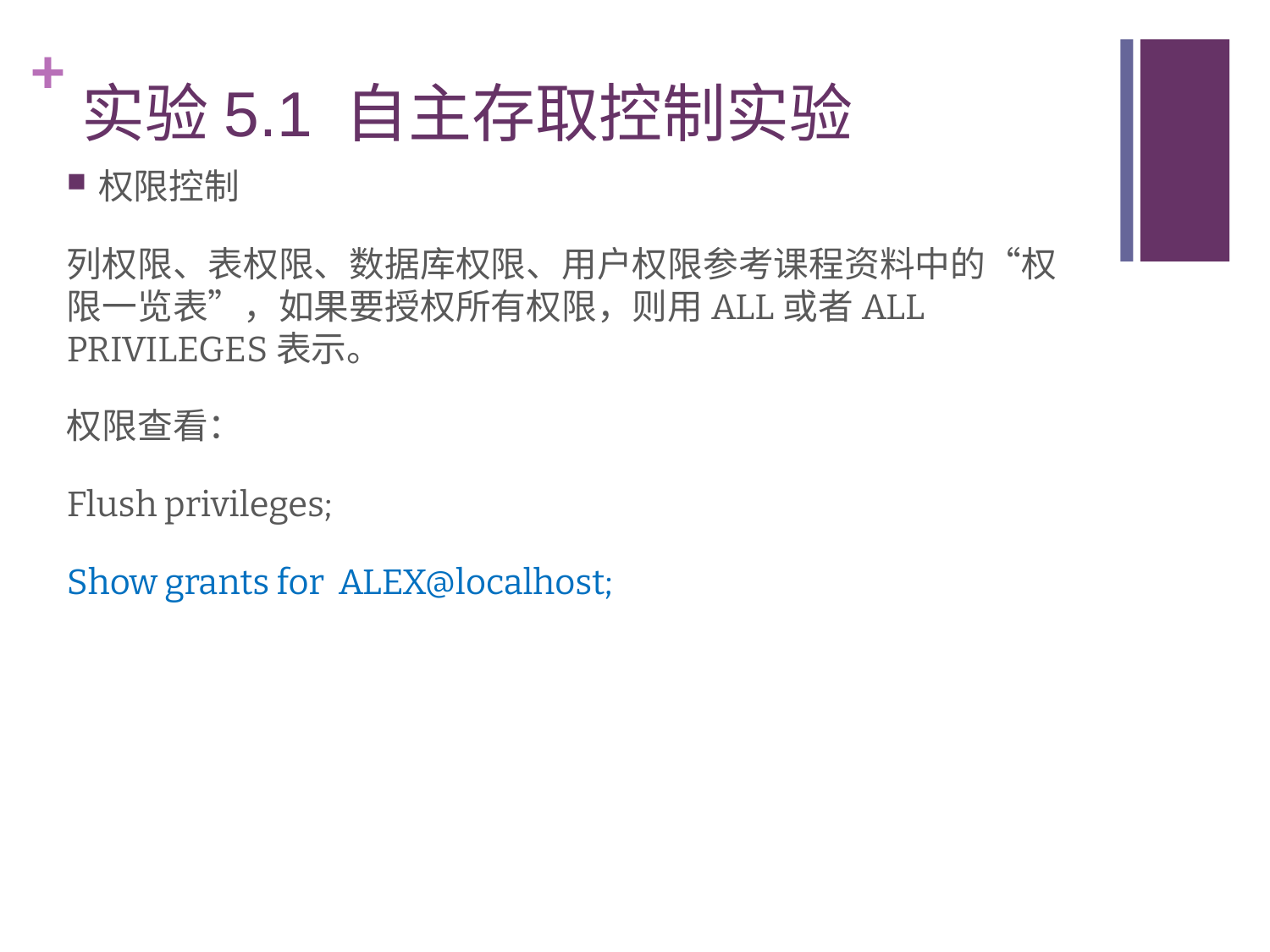

# 实验5.1 自主存取控制实验
权限控制
列权限、表权限、数据库权限、用户权限参考课程资料中的“权限一览表”，如果要授权所有权限，则用ALL或者ALL PRIVILEGES表示。
权限查看：
Flush privileges;
Show grants for  ALEX@localhost;